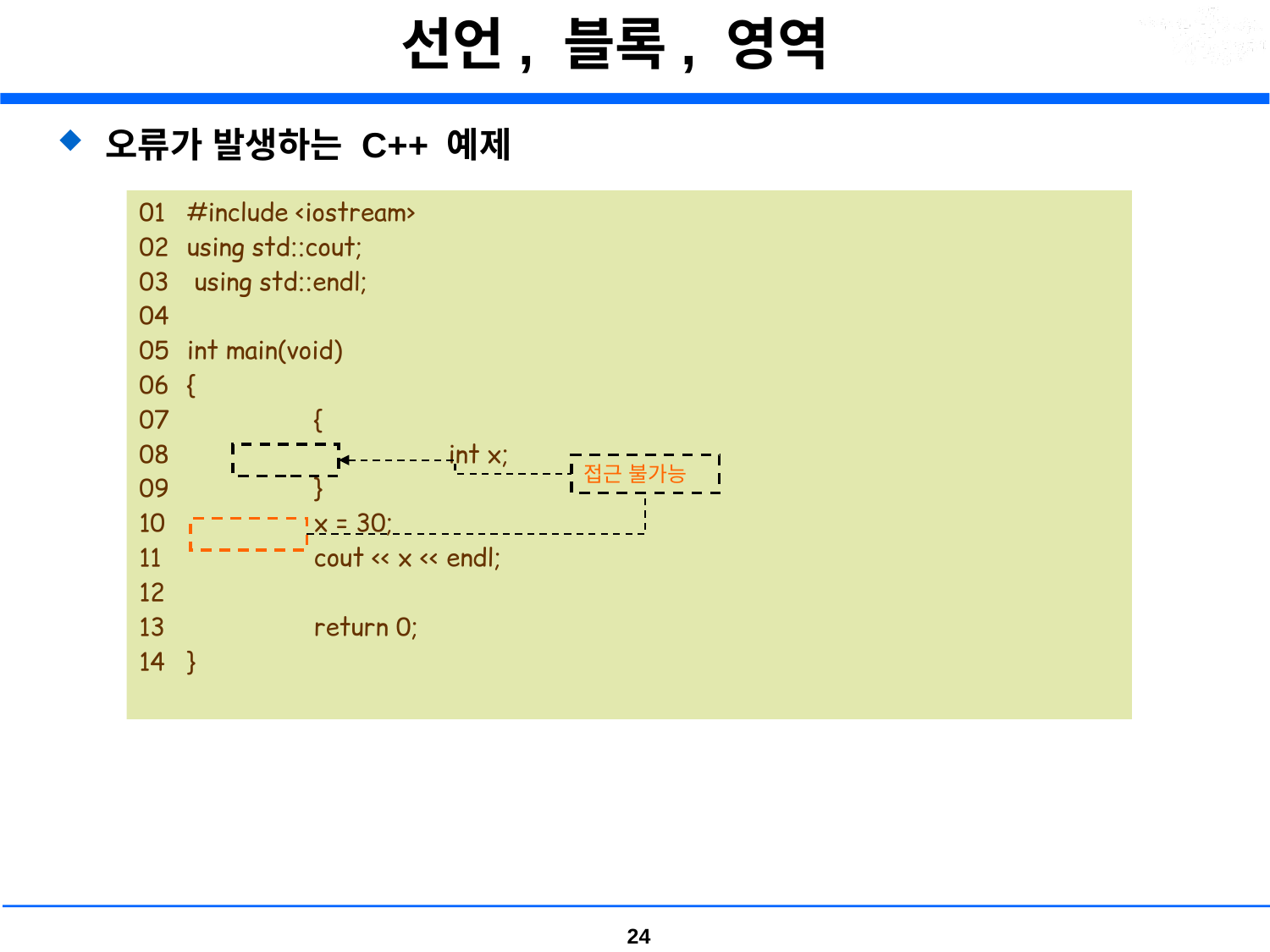

# 선언, 블록, 영역
오류가 발생하는 C++ 예제

01 	#include <iostream>
02 	using std::cout;
03	 using std::endl;
04
05 	int main(void)
06 	{
07 		{
08			 int x;
09 		}
10 		x = 30;
11 		cout << x << endl;
12
13 		return 0;
14 	}

접근 불가능